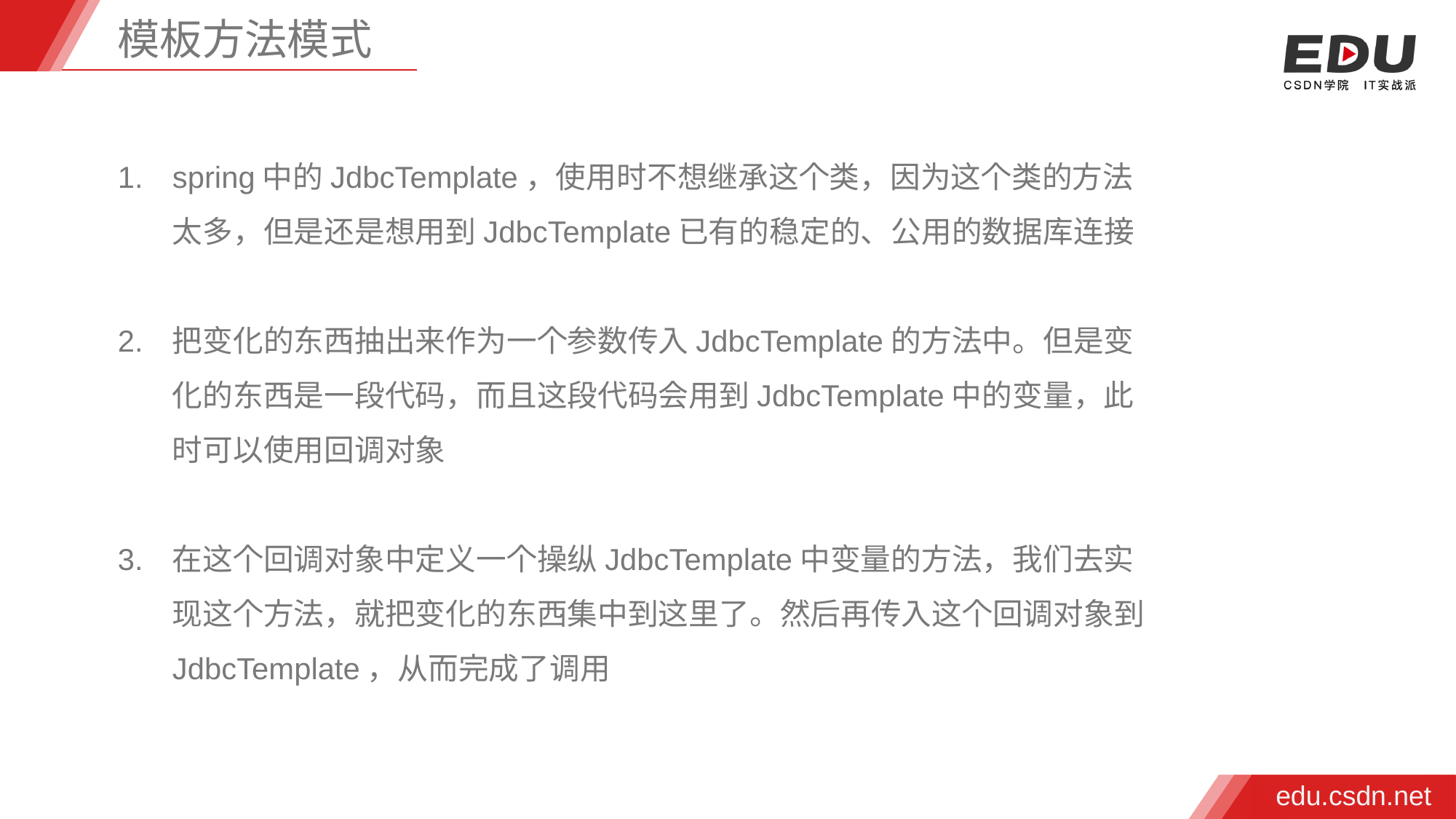

模板方法模式
spring中的JdbcTemplate，使用时不想继承这个类，因为这个类的方法太多，但是还是想用到JdbcTemplate已有的稳定的、公用的数据库连接

把变化的东西抽出来作为一个参数传入JdbcTemplate的方法中。但是变化的东西是一段代码，而且这段代码会用到JdbcTemplate中的变量，此时可以使用回调对象

在这个回调对象中定义一个操纵JdbcTemplate中变量的方法，我们去实现这个方法，就把变化的东西集中到这里了。然后再传入这个回调对象到JdbcTemplate，从而完成了调用
edu.csdn.net